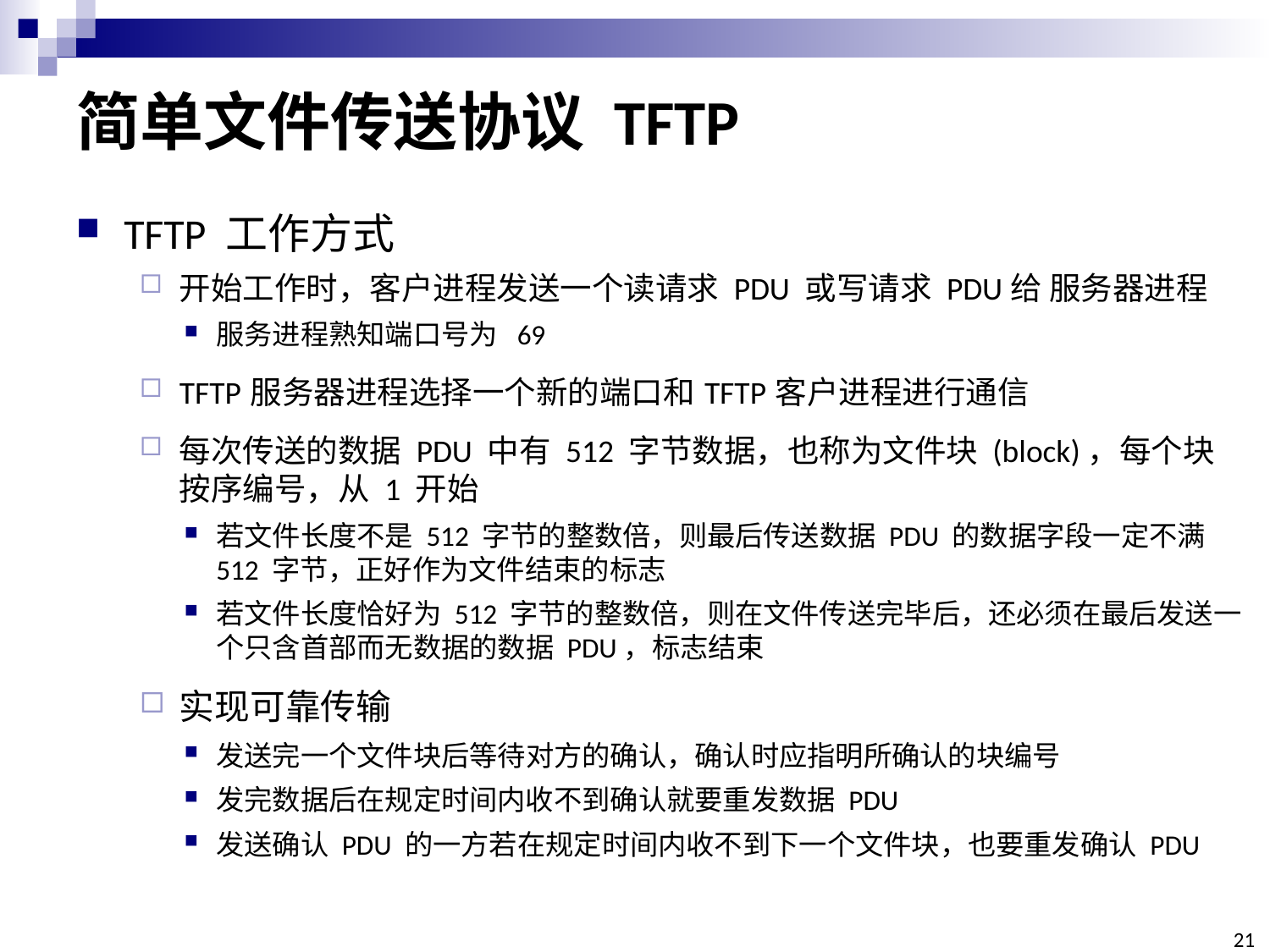

# 简单文件传送协议 TFTP
TFTP 工作方式
开始工作时，客户进程发送一个读请求 PDU 或写请求 PDU给 服务器进程
服务进程熟知端口号为  69
TFTP 服务器进程选择一个新的端口和 TFTP 客户进程进行通信
每次传送的数据 PDU 中有 512 字节数据，也称为文件块 (block)，每个块按序编号，从 1 开始
若文件长度不是 512 字节的整数倍，则最后传送数据 PDU 的数据字段一定不满 512 字节，正好作为文件结束的标志
若文件长度恰好为 512 字节的整数倍，则在文件传送完毕后，还必须在最后发送一个只含首部而无数据的数据 PDU，标志结束
实现可靠传输
发送完一个文件块后等待对方的确认，确认时应指明所确认的块编号
发完数据后在规定时间内收不到确认就要重发数据 PDU
发送确认 PDU 的一方若在规定时间内收不到下一个文件块，也要重发确认 PDU
21